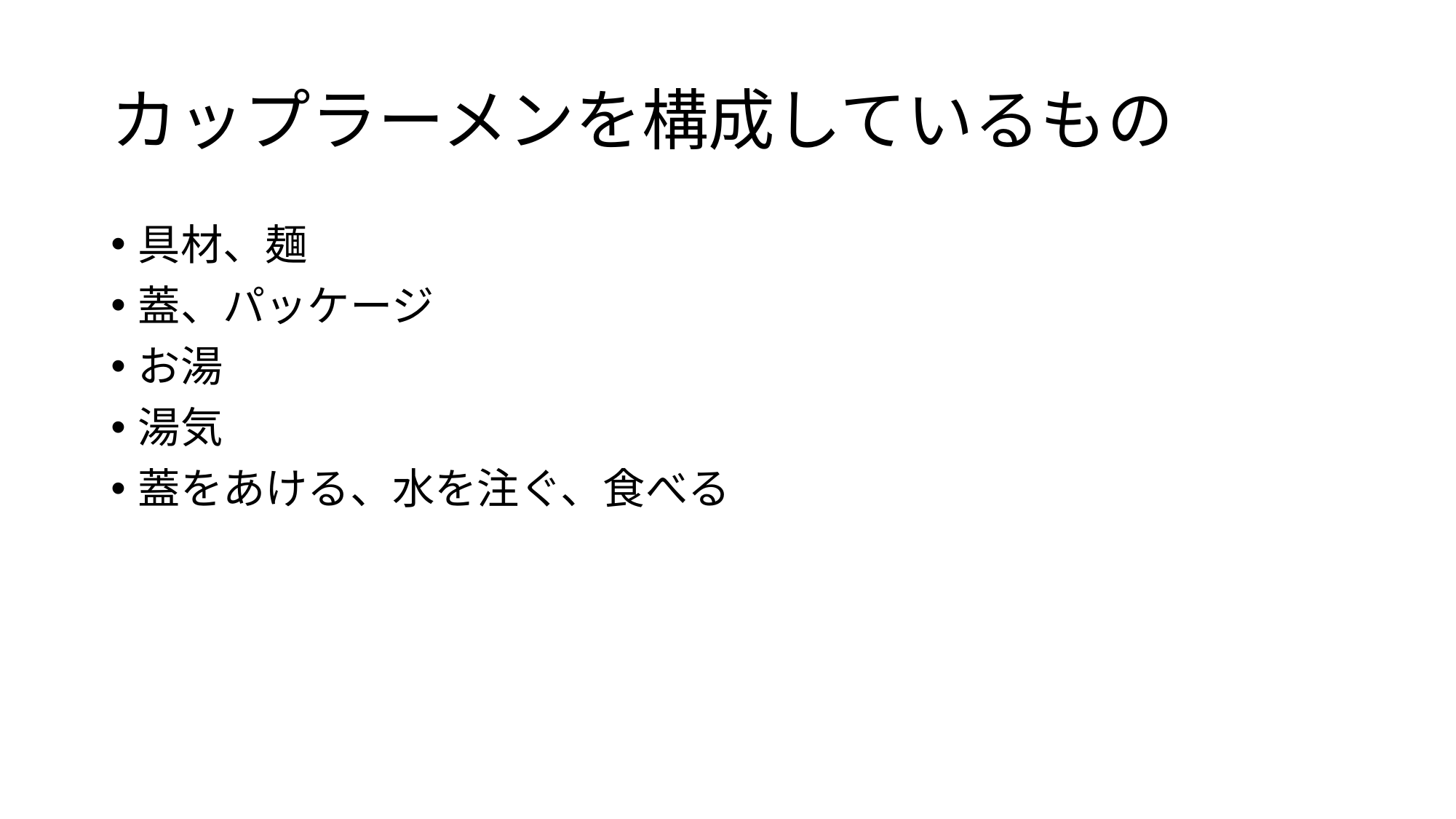

# カップラーメンを構成しているもの
具材、麺
蓋、パッケージ
お湯
湯気
蓋をあける、水を注ぐ、食べる